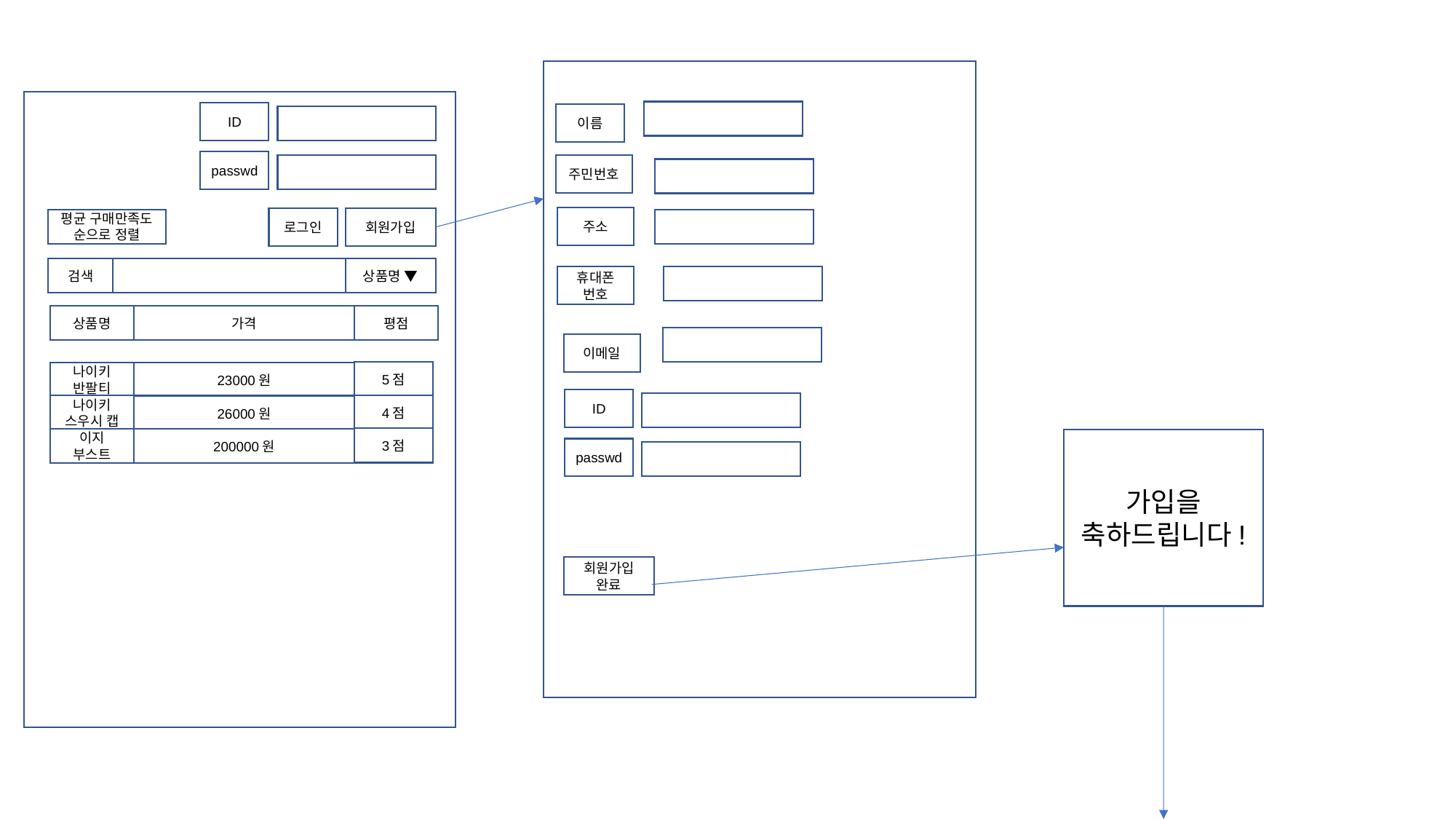

ID
이름

passwd

주민번호

주소
로그인
회원가입
평균 구매만족도 순으로 정렬

검색

상품명 ▼
휴대폰 번호

상품명

가격
평점

이메일
5점
나이키 반팔티

23000원
ID

4점
나이키 스우시 캡

26000원
3점
이지 부스트

200000원
가입을 축하드립니다!
passwd

회원가입 완료